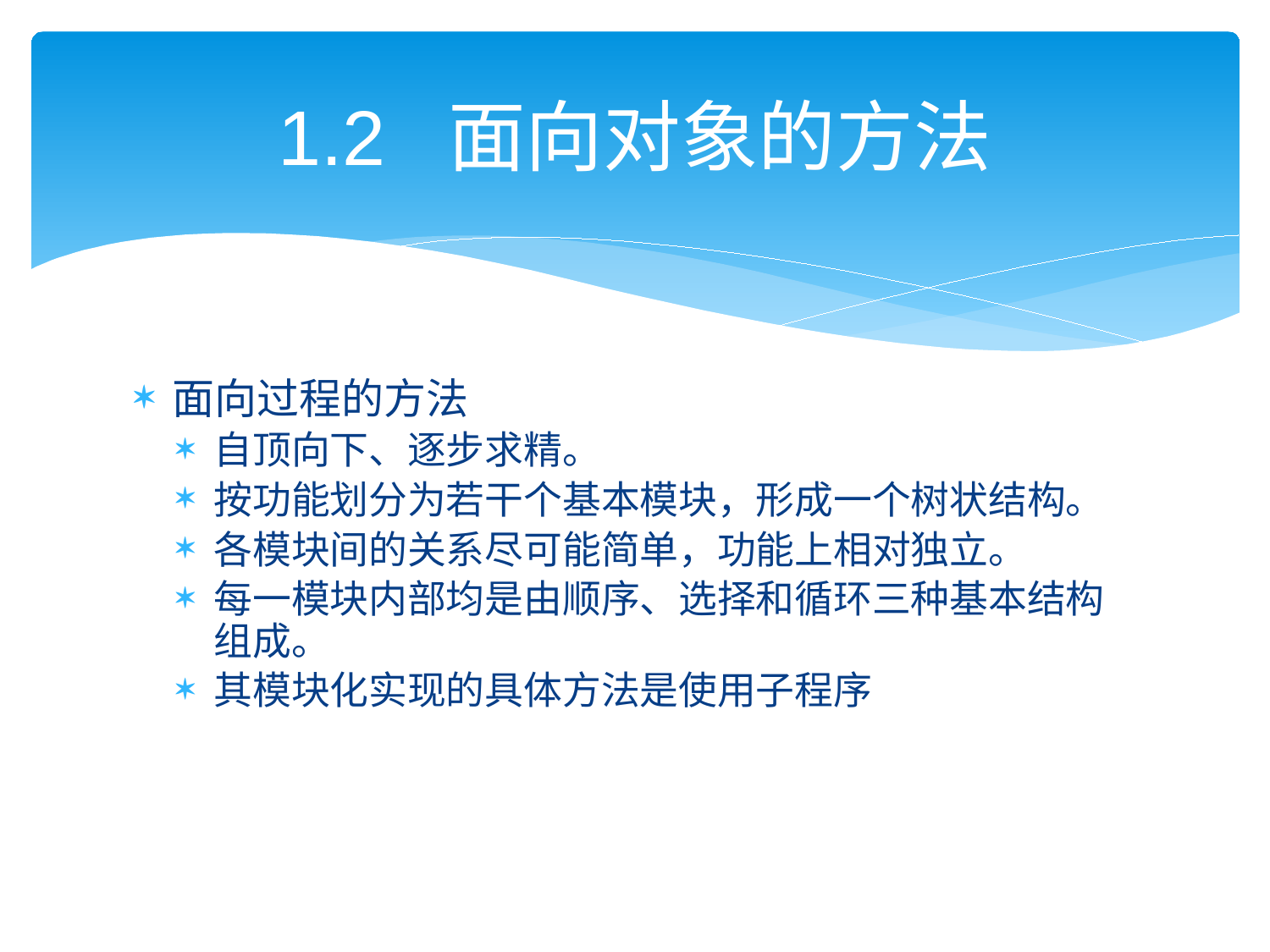

# 1.2  面向对象的方法
面向过程的方法
自顶向下、逐步求精。
按功能划分为若干个基本模块，形成一个树状结构。
各模块间的关系尽可能简单，功能上相对独立。
每一模块内部均是由顺序、选择和循环三种基本结构组成。
其模块化实现的具体方法是使用子程序